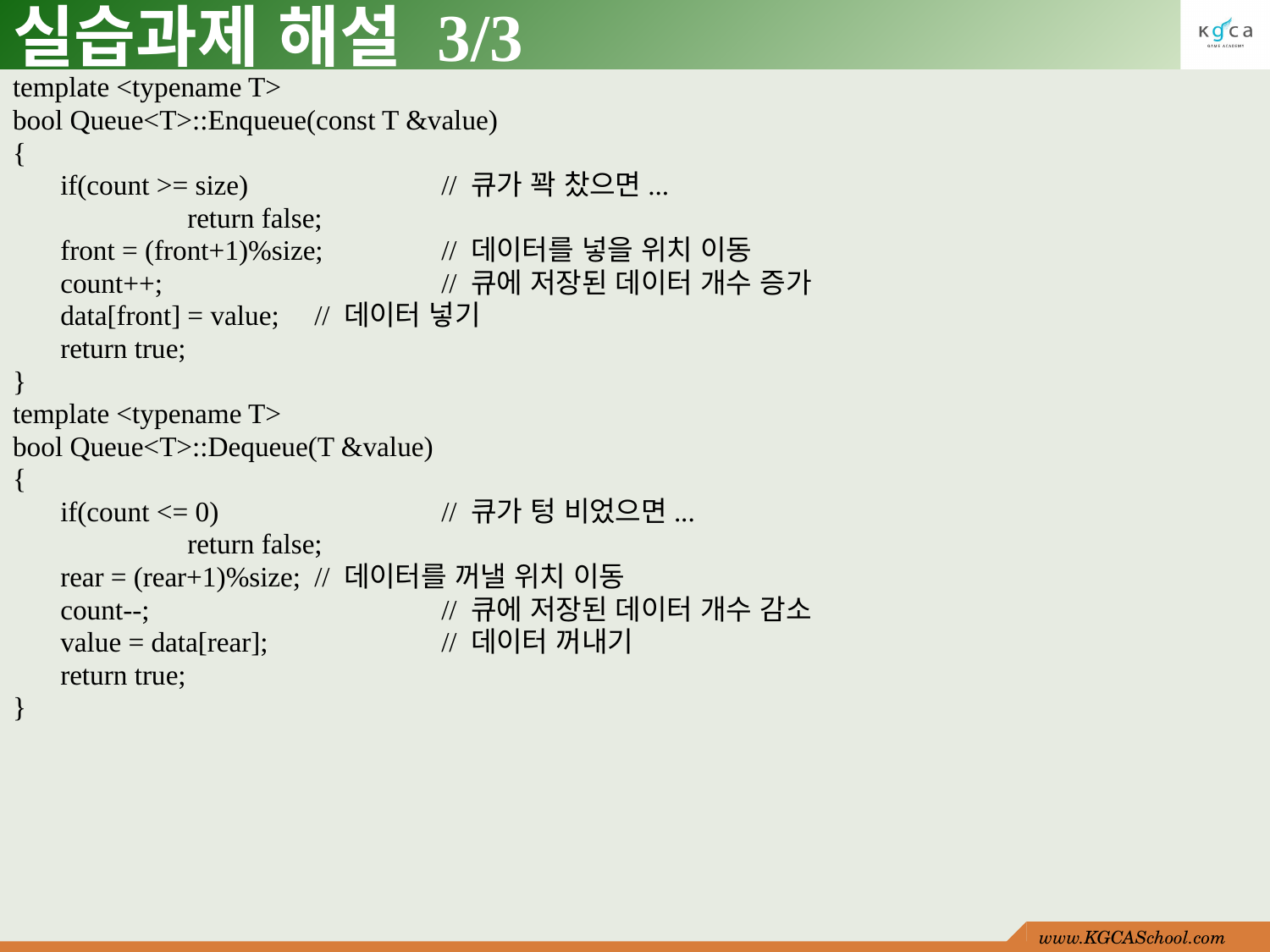

# 실습과제 해설 3/3
template <typename T>
bool Queue<T>::Enqueue(const T &value)
{
	if(count >= size)		// 큐가 꽉 찼으면...
		return false;
	front = (front+1)%size;	// 데이터를 넣을 위치 이동
	count++;			// 큐에 저장된 데이터 개수 증가
	data[front] = value;	// 데이터 넣기
	return true;
}
template <typename T>
bool Queue<T>::Dequeue(T &value)
{
	if(count <= 0)		// 큐가 텅 비었으면...
		return false;
	rear = (rear+1)%size;	// 데이터를 꺼낼 위치 이동
	count--;			// 큐에 저장된 데이터 개수 감소
	value = data[rear];		// 데이터 꺼내기
	return true;
}